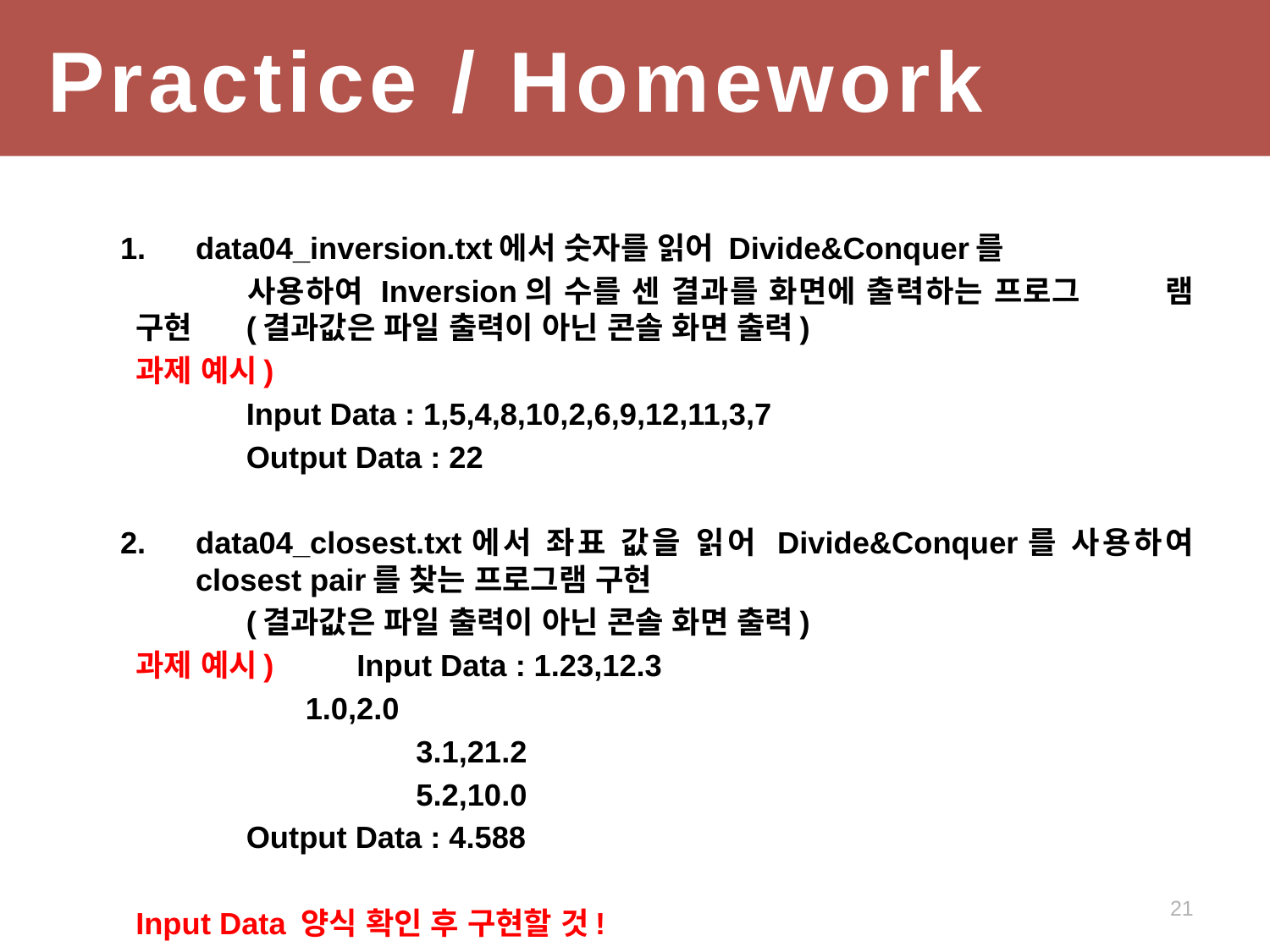

Practice / Homework
data04_inversion.txt에서 숫자를 읽어 Divide&Conquer를
	사용하여 Inversion의 수를 센 결과를 화면에 출력하는 프로그	램 구현	(결과값은 파일 출력이 아닌 콘솔 화면 출력)
과제 예시)
		Input Data : 1,5,4,8,10,2,6,9,12,11,3,7
		Output Data : 22

data04_closest.txt에서 좌표 값을 읽어 Divide&Conquer를 사용하여 closest pair를 찾는 프로그램 구현
	(결과값은 파일 출력이 아닌 콘솔 화면 출력)
과제 예시)	Input Data : 1.23,12.3
			       1.0,2.0
		     	       3.1,21.2
		 	       5.2,10.0
		Output Data : 4.588

Input Data 양식 확인 후 구현할 것!

21